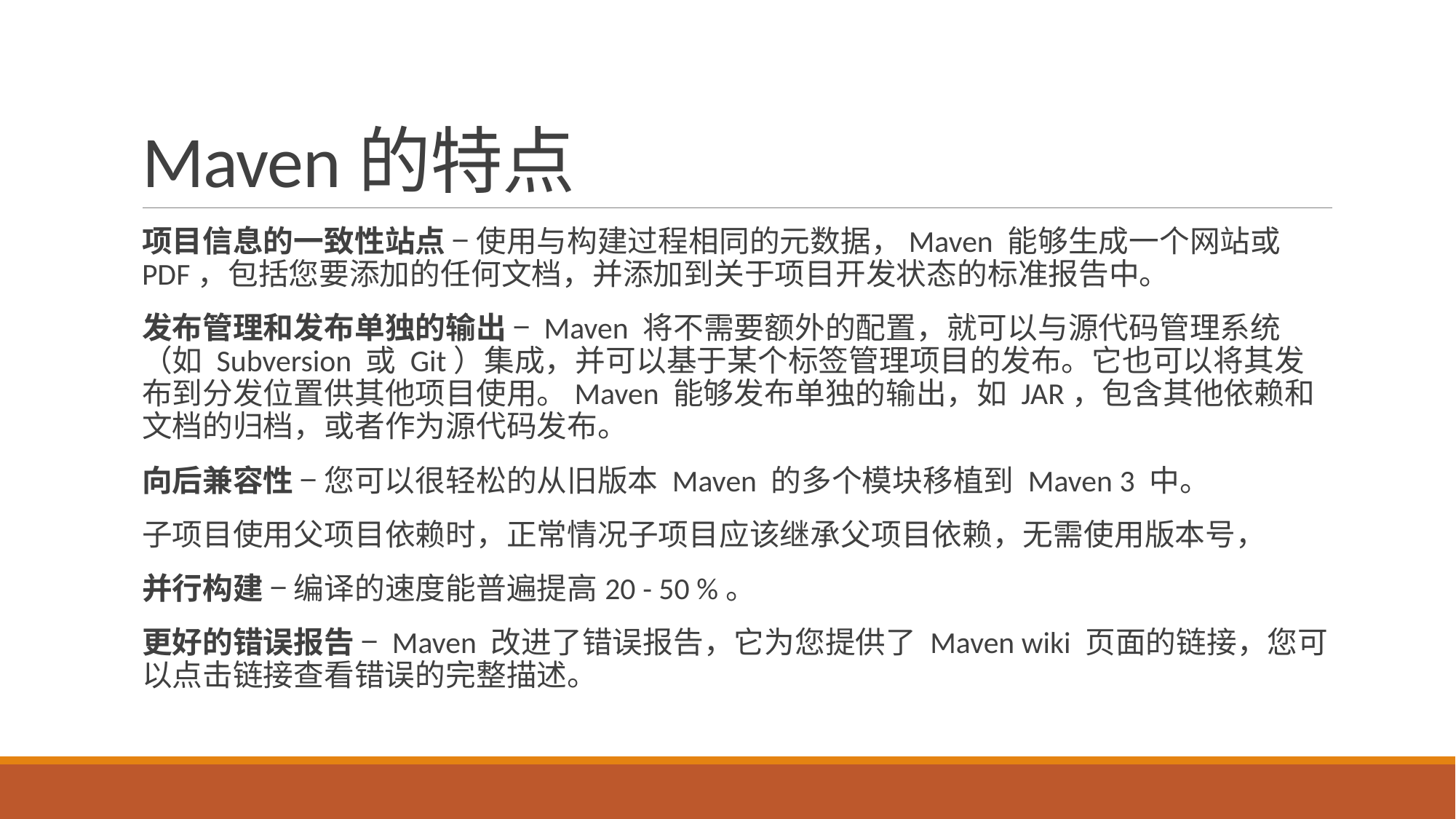

# Maven的特点
项目信息的一致性站点 − 使用与构建过程相同的元数据，Maven 能够生成一个网站或PDF，包括您要添加的任何文档，并添加到关于项目开发状态的标准报告中。
发布管理和发布单独的输出 − Maven 将不需要额外的配置，就可以与源代码管理系统（如 Subversion 或 Git）集成，并可以基于某个标签管理项目的发布。它也可以将其发布到分发位置供其他项目使用。Maven 能够发布单独的输出，如 JAR，包含其他依赖和文档的归档，或者作为源代码发布。
向后兼容性 − 您可以很轻松的从旧版本 Maven 的多个模块移植到 Maven 3 中。
子项目使用父项目依赖时，正常情况子项目应该继承父项目依赖，无需使用版本号，
并行构建 − 编译的速度能普遍提高20 - 50 %。
更好的错误报告 − Maven 改进了错误报告，它为您提供了 Maven wiki 页面的链接，您可以点击链接查看错误的完整描述。